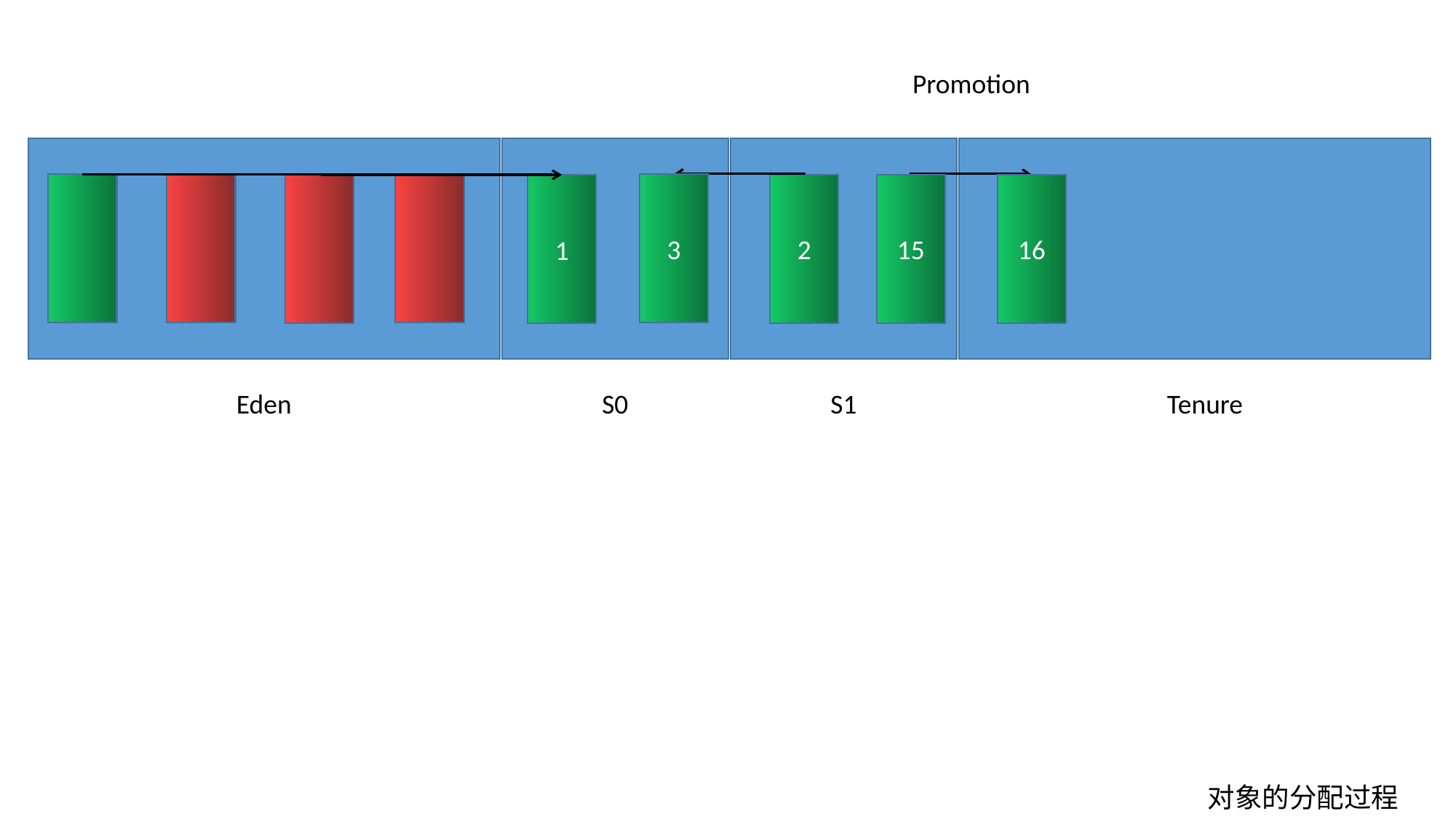

Promotion

3

2
15
16
1
Eden
S0
S1
Tenure
对象的分配过程